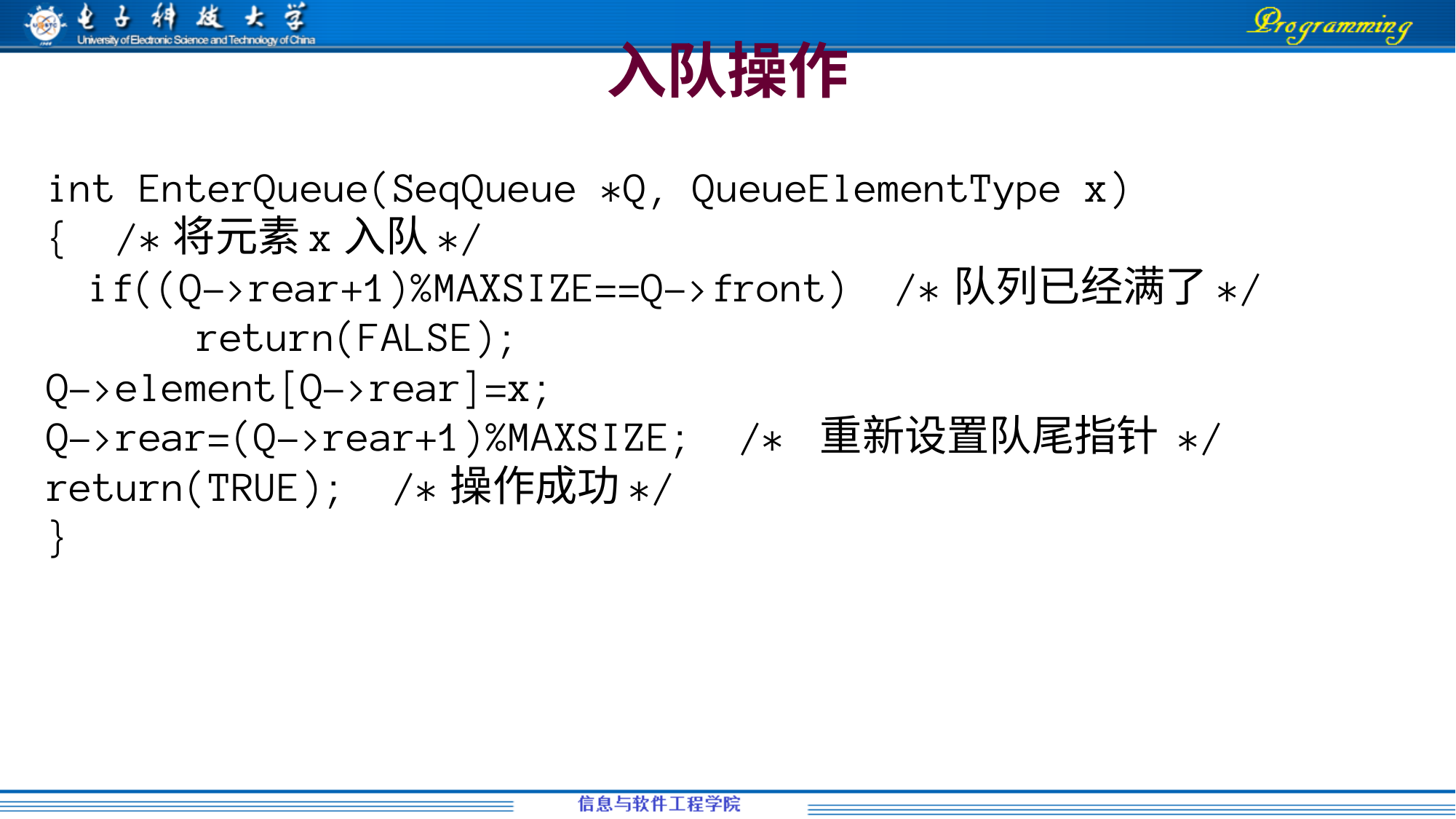

# 入队操作
int EnterQueue(SeqQueue *Q, QueueElementType x)
{  /*将元素x入队*/
	if((Q->rear+1)%MAXSIZE==Q->front)  /*队列已经满了*/
		return(FALSE);
Q->element[Q->rear]=x;
Q->rear=(Q->rear+1)%MAXSIZE;  /* 重新设置队尾指针 */
return(TRUE);  /*操作成功*/
}